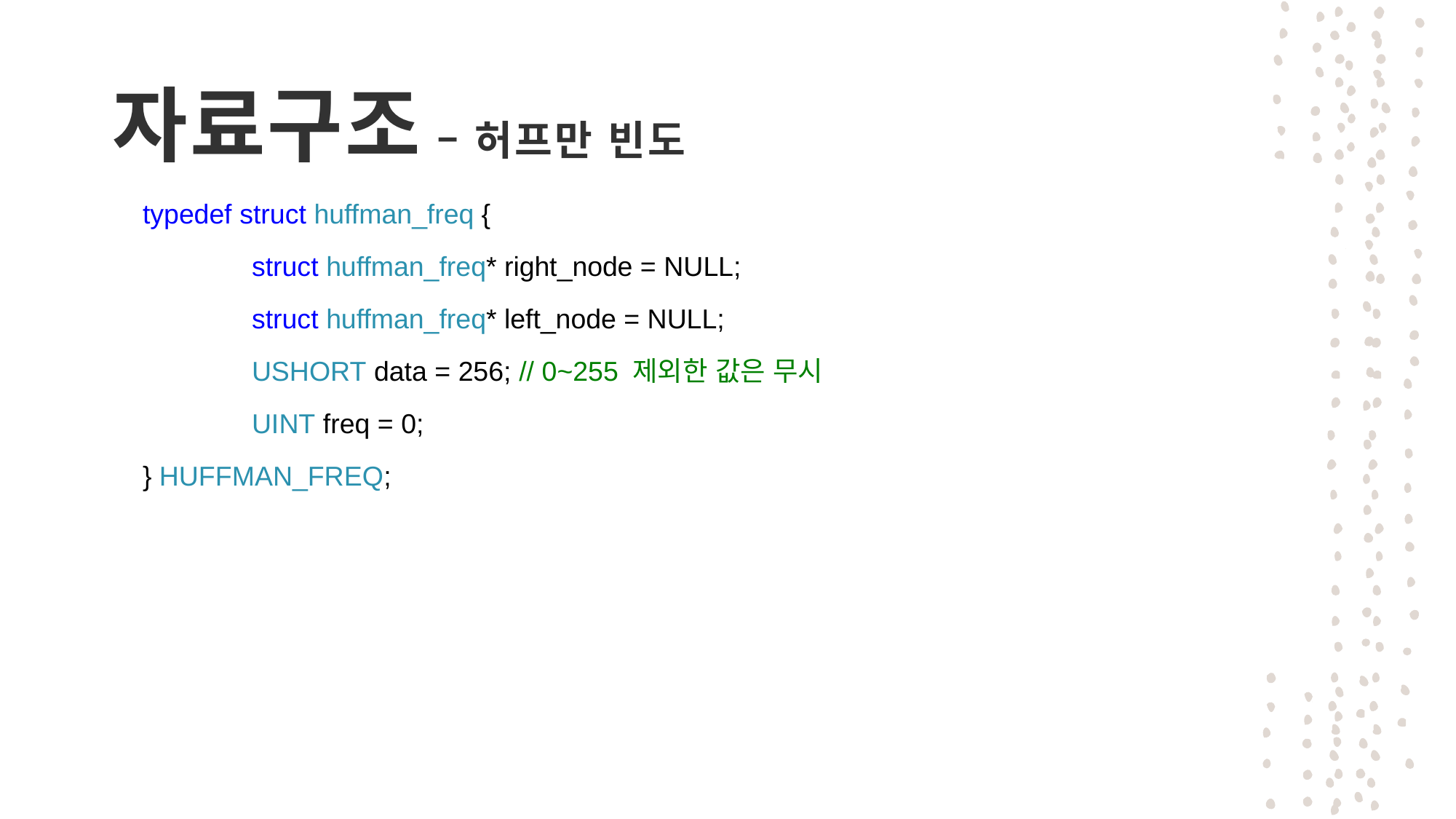

# 자료구조 – 허프만 빈도
typedef struct huffman_freq {
	struct huffman_freq* right_node = NULL;
	struct huffman_freq* left_node = NULL;
	USHORT data = 256; // 0~255 제외한 값은 무시
	UINT freq = 0;
} HUFFMAN_FREQ;